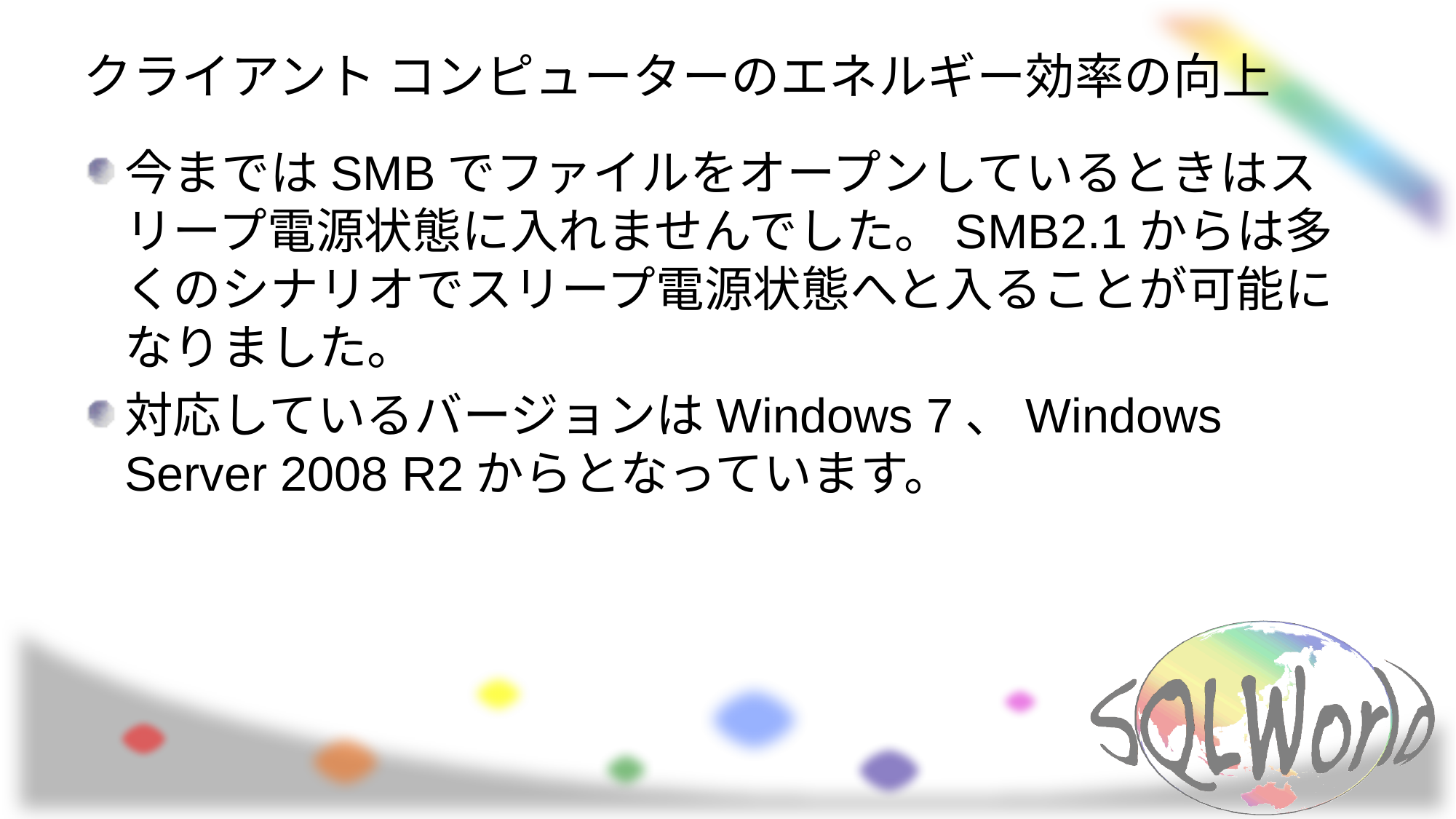

# クライアント コンピューターのエネルギー効率の向上
今まではSMBでファイルをオープンしているときはスリープ電源状態に入れませんでした。SMB2.1からは多くのシナリオでスリープ電源状態へと入ることが可能になりました。
対応しているバージョンはWindows 7、Windows Server 2008 R2からとなっています。